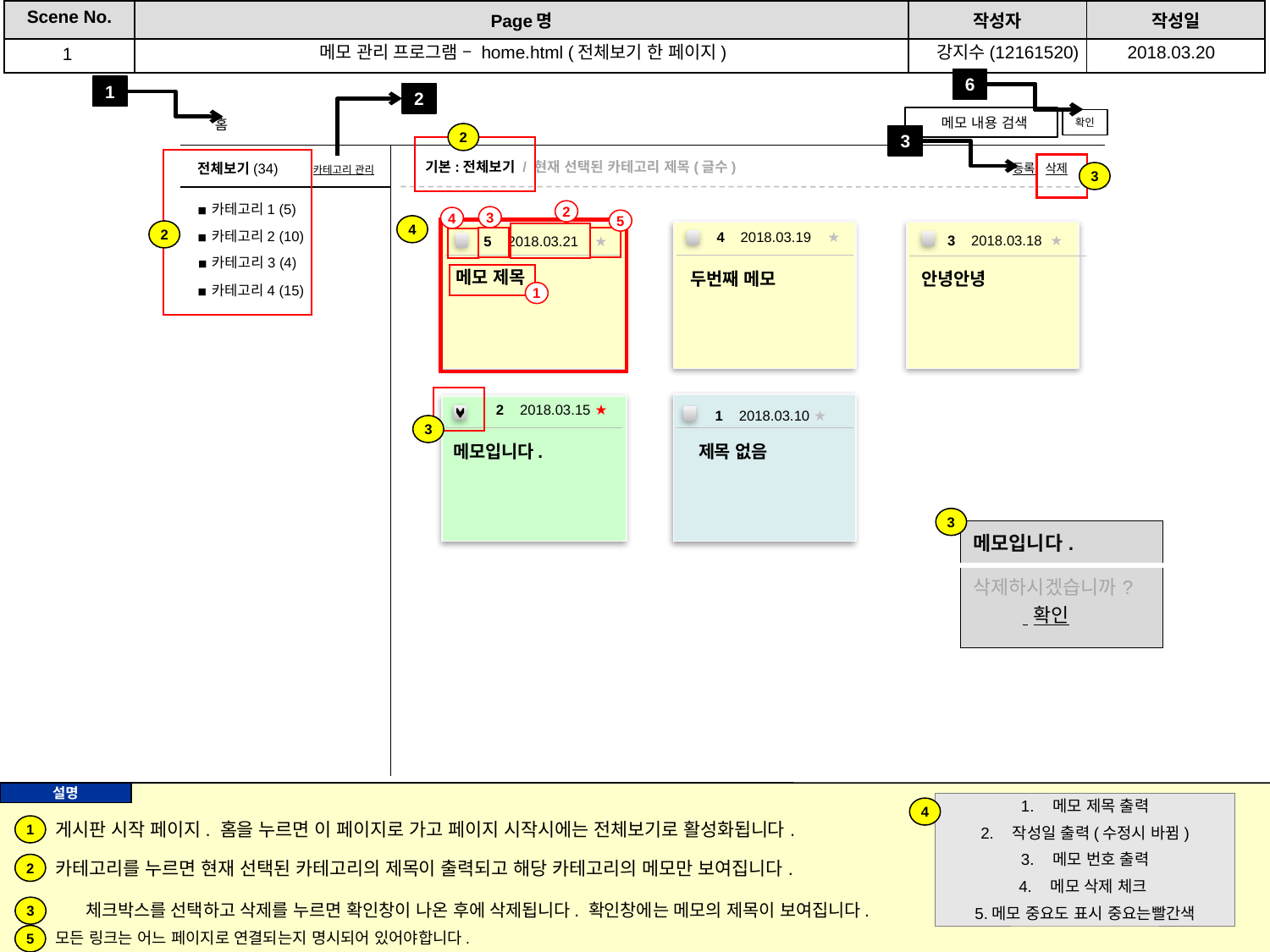

메모 관리 프로그램 – home.html (전체보기 한 페이지)
강지수(12161520)
2018.03.20
1
6
1
2
 메모 내용 검색
확인
홈
2
3

기본:전체보기 / 현재 선택된 카테고리 제목(글수)
전체보기(34)
등록   삭제

카테고리 관리
3
■ 카테고리1 (5)
2
3
4
5
4

2
■ 카테고리2 (10)

4    2018.03.19    ★

3    2018.03.18  ★
5    2018.03.21    ★

■ 카테고리3 (4)
메모 제목
두번째 메모
안녕안녕

■ 카테고리4 (15)
1

2    2018.03.15 ★

1    2018.03.10 ★

3
메모입니다.
제목 없음
3
| 메모입니다. |
| --- |
| 삭제하시겠습니까? 확인 |
메모 제목 출력
작성일 출력(수정시 바뀜)
메모 번호 출력
메모 삭제 체크
5.메모 중요도 표시 중요는빨간색
4
게시판 시작 페이지. 홈을 누르면 이 페이지로 가고 페이지 시작시에는 전체보기로 활성화됩니다.
1
카테고리를 누르면 현재 선택된 카테고리의 제목이 출력되고 해당 카테고리의 메모만 보여집니다.
2
체크박스를 선택하고 삭제를 누르면 확인창이 나온 후에 삭제됩니다. 확인창에는 메모의 제목이 보여집니다.
3
모든 링크는 어느 페이지로 연결되는지 명시되어 있어야합니다.
5